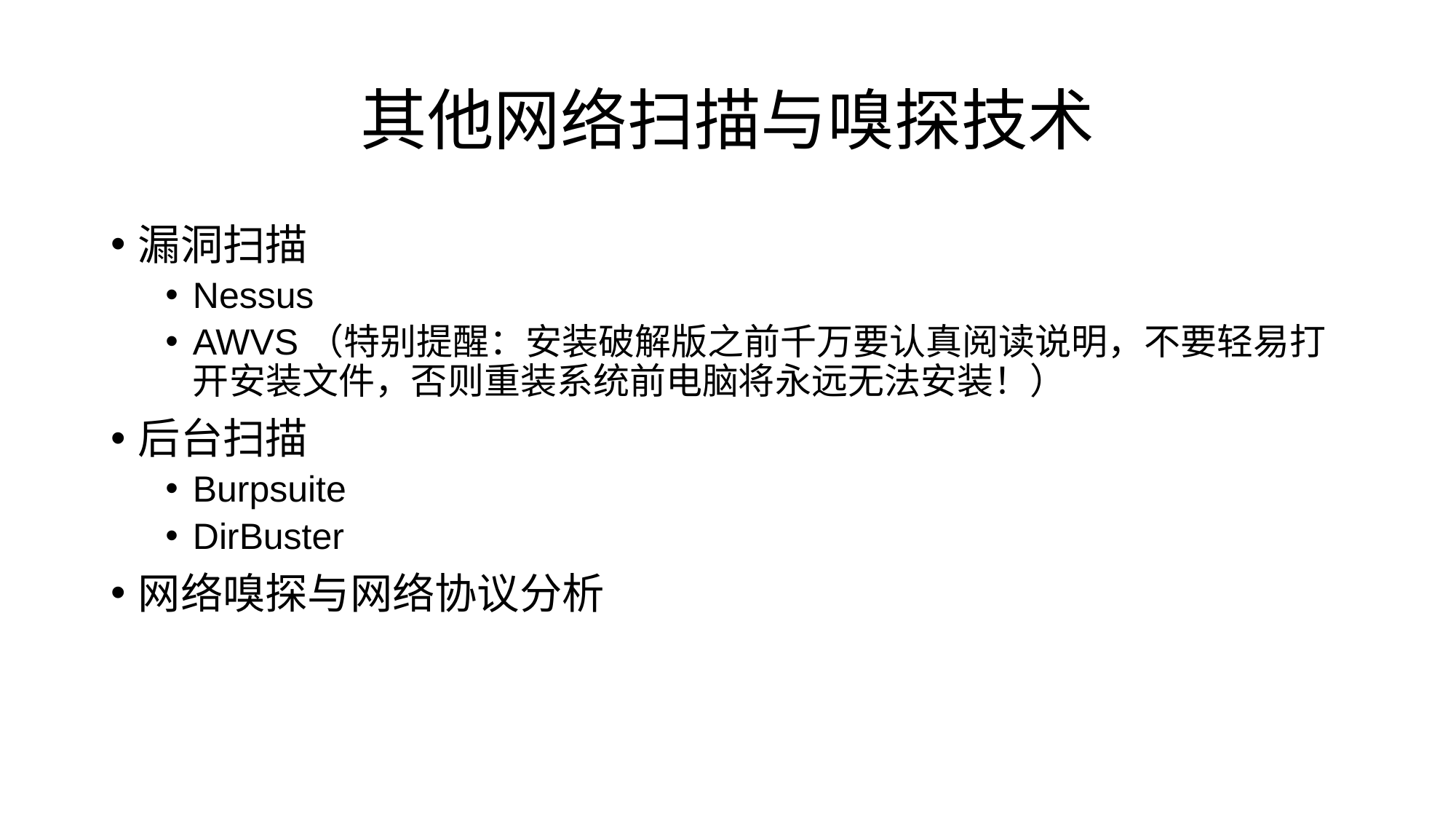

# 其他网络扫描与嗅探技术
漏洞扫描
Nessus
AWVS（特别提醒：安装破解版之前千万要认真阅读说明，不要轻易打开安装文件，否则重装系统前电脑将永远无法安装！）
后台扫描
Burpsuite
DirBuster
网络嗅探与网络协议分析